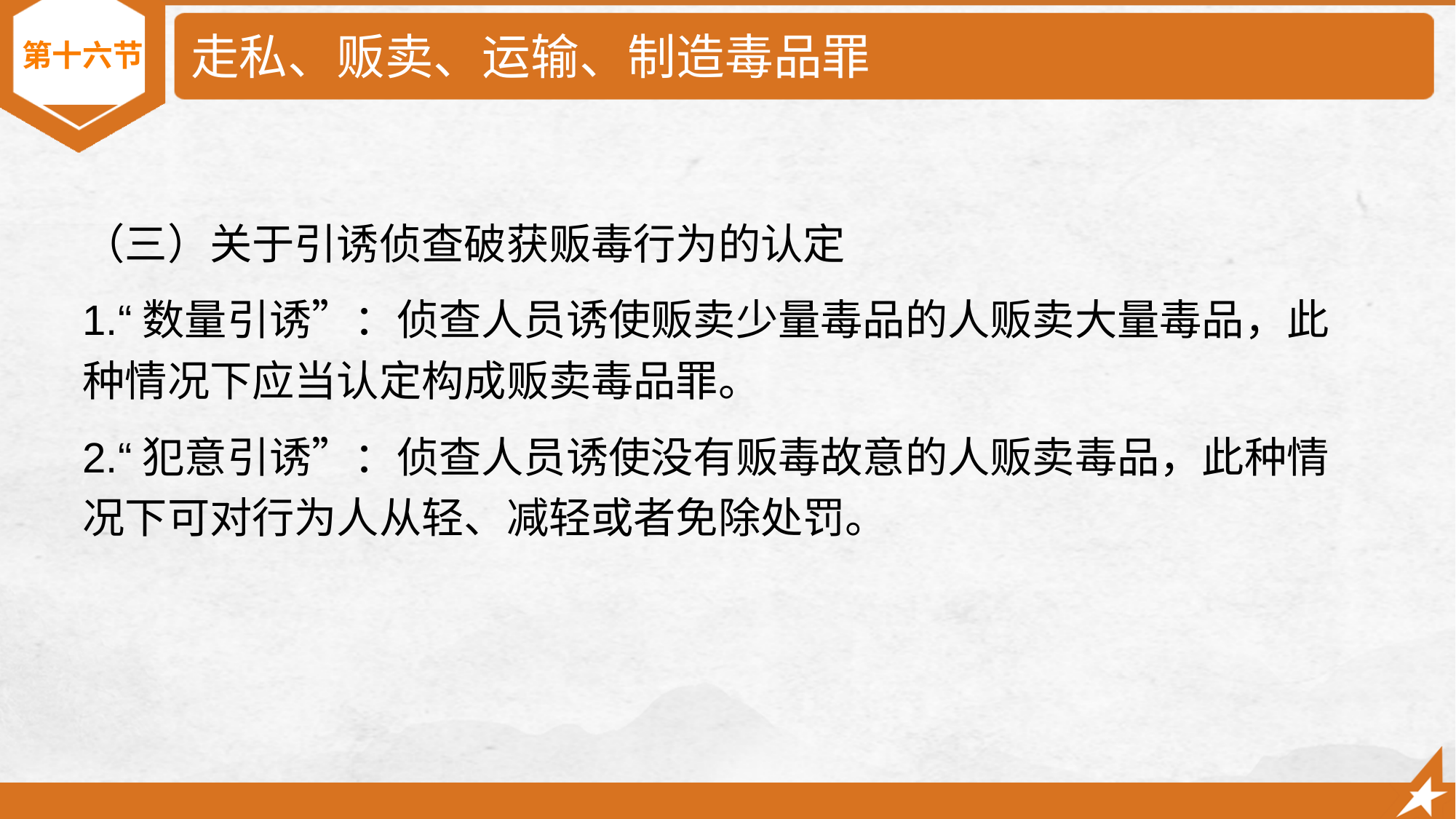

# 走私、贩卖、运输、制造毒品罪
第十六节

（三）关于引诱侦查破获贩毒行为的认定
1.“数量引诱”：侦查人员诱使贩卖少量毒品的人贩卖大量毒品，此种情况下应当认定构成贩卖毒品罪。
2.“犯意引诱”：侦查人员诱使没有贩毒故意的人贩卖毒品，此种情况下可对行为人从轻、减轻或者免除处罚。